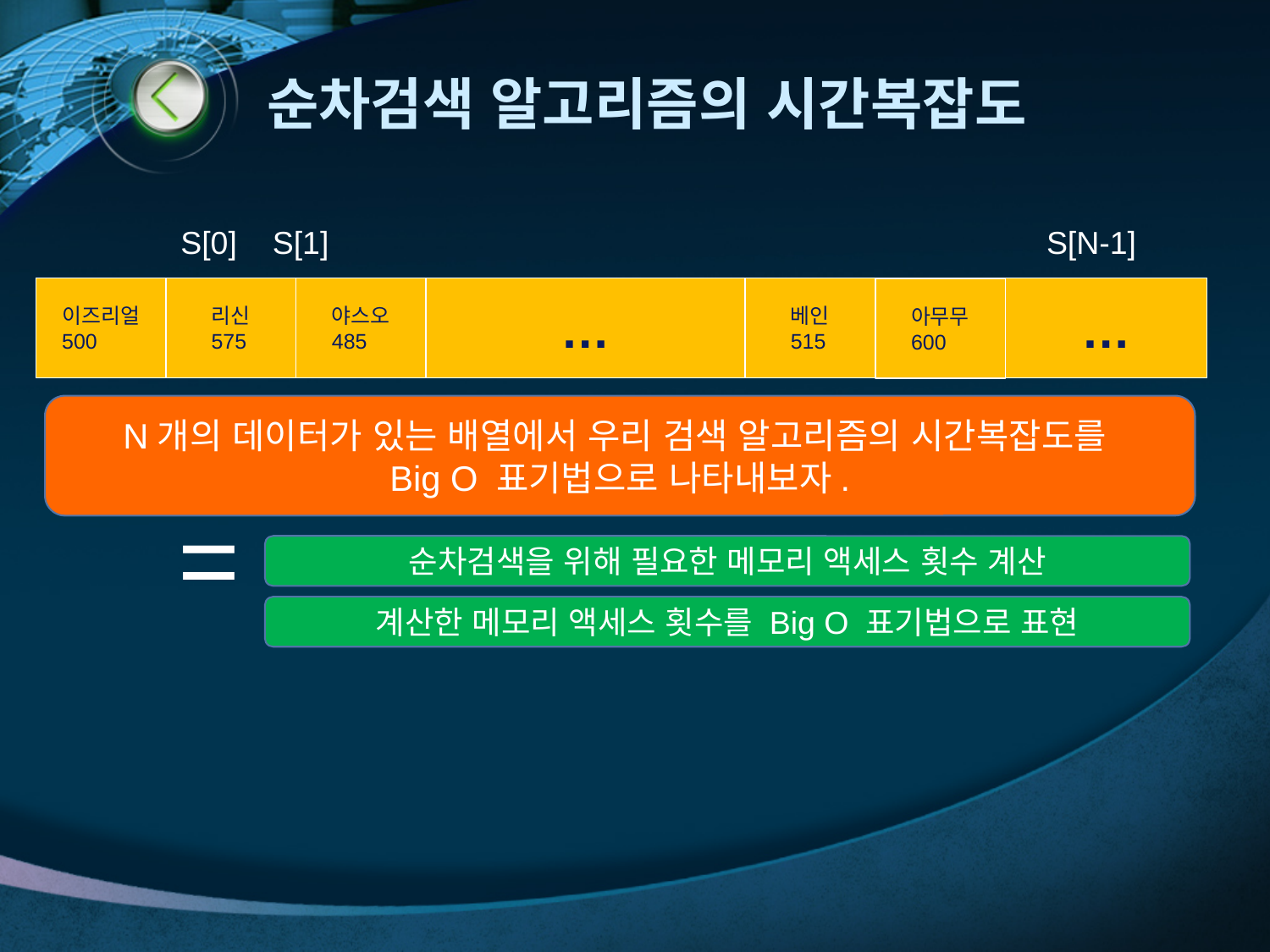

# 순차검색 알고리즘의 시간복잡도
S[0]    S[1]                                                                                 S[N-1]
야스오
485
이즈리얼
500
리신
575
…
베인
515
…
아무무
600
N개의 데이터가 있는 배열에서 우리 검색 알고리즘의 시간복잡도를
Big O 표기법으로 나타내보자.
=
순차검색을 위해 필요한 메모리 액세스 횟수 계산
계산한 메모리 액세스 횟수를 Big O 표기법으로 표현